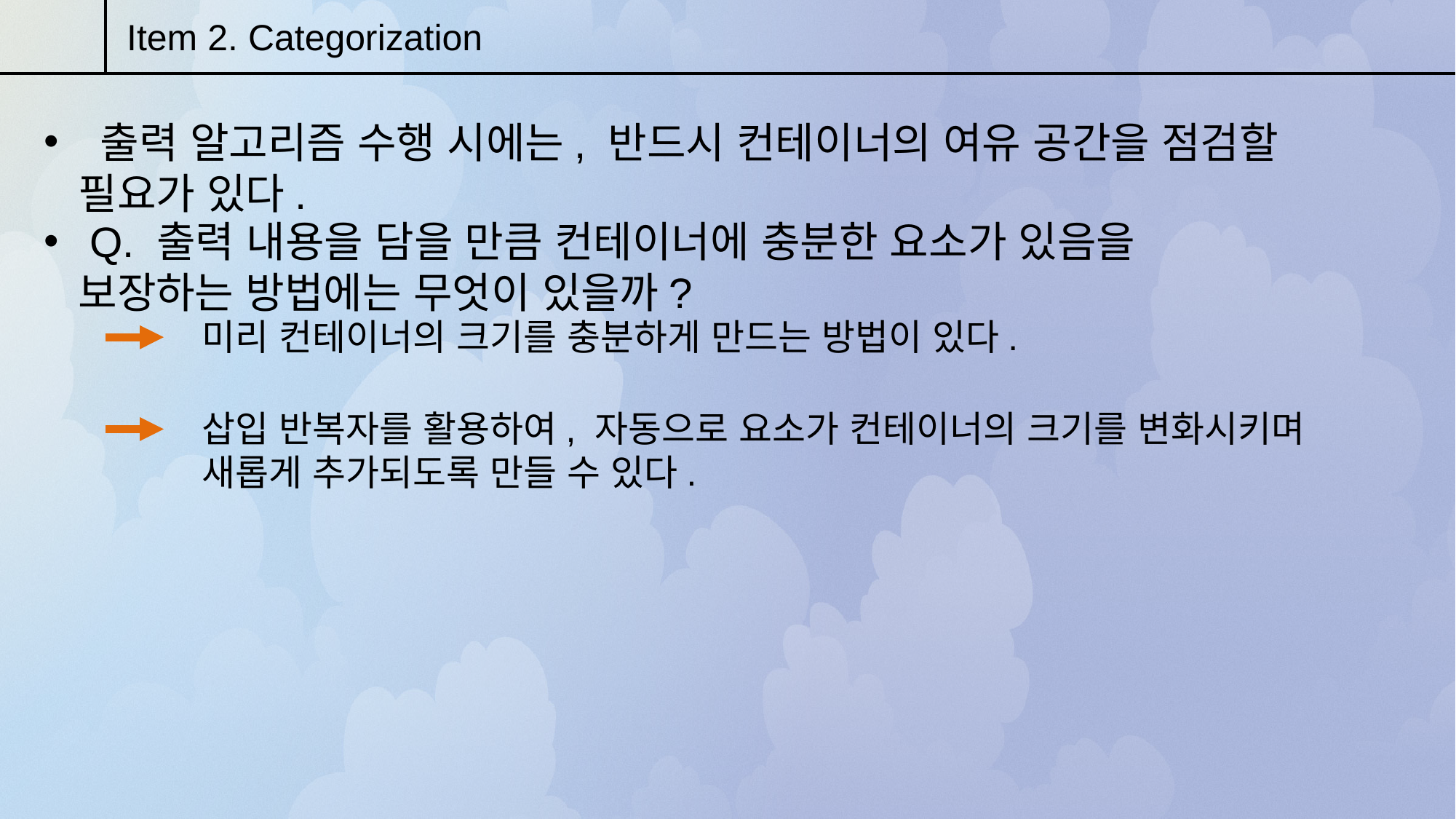

Item 2. Categorization
 출력 알고리즘 수행 시에는, 반드시 컨테이너의 여유 공간을 점검할 필요가 있다.
 Q. 출력 내용을 담을 만큼 컨테이너에 충분한 요소가 있음을 보장하는 방법에는 무엇이 있을까?
미리 컨테이너의 크기를 충분하게 만드는 방법이 있다.
삽입 반복자를 활용하여, 자동으로 요소가 컨테이너의 크기를 변화시키며 새롭게 추가되도록 만들 수 있다.